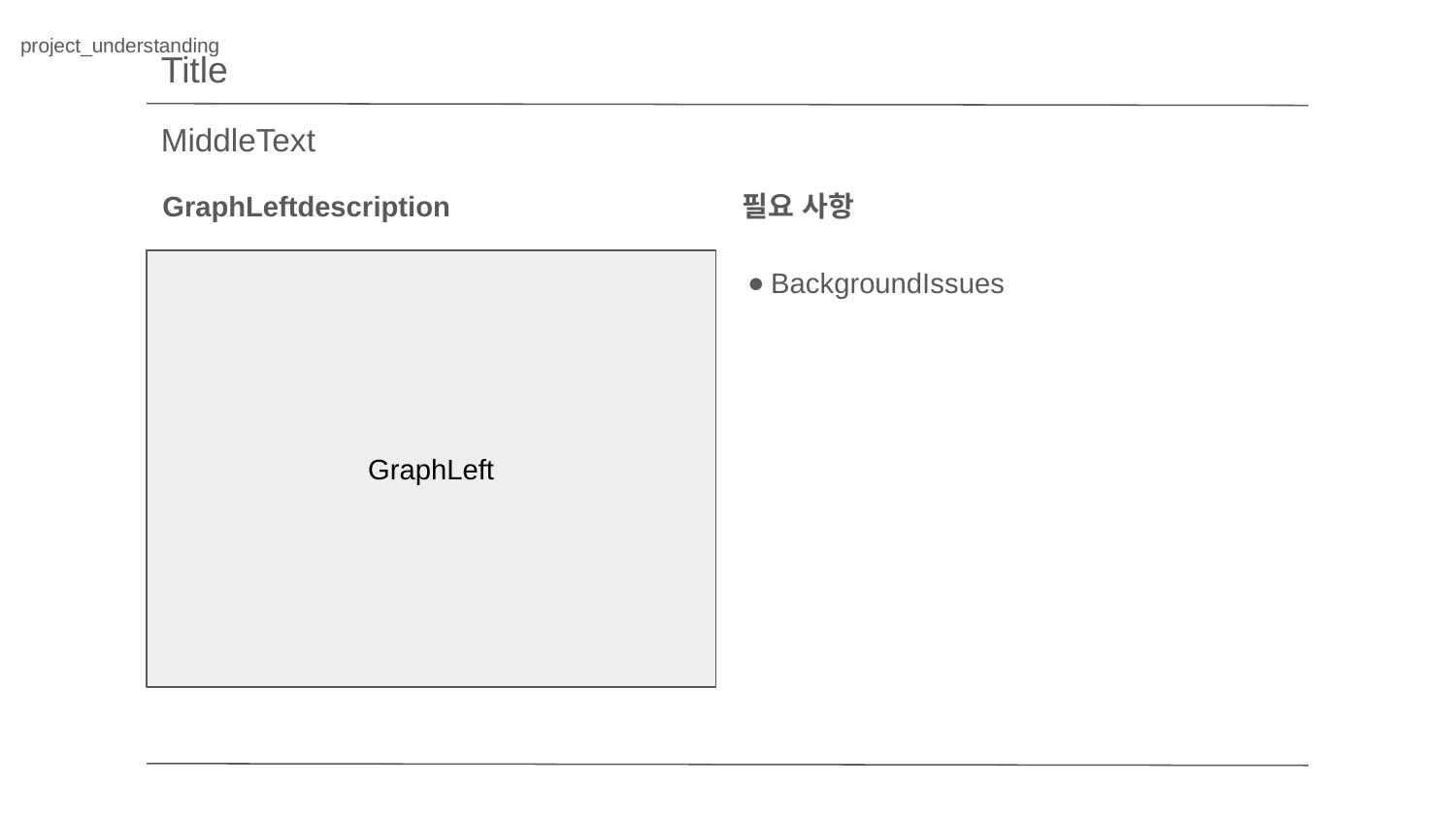

project_understanding
Title
MiddleText
GraphLeftdescription
필요 사항
GraphLeft
BackgroundIssues